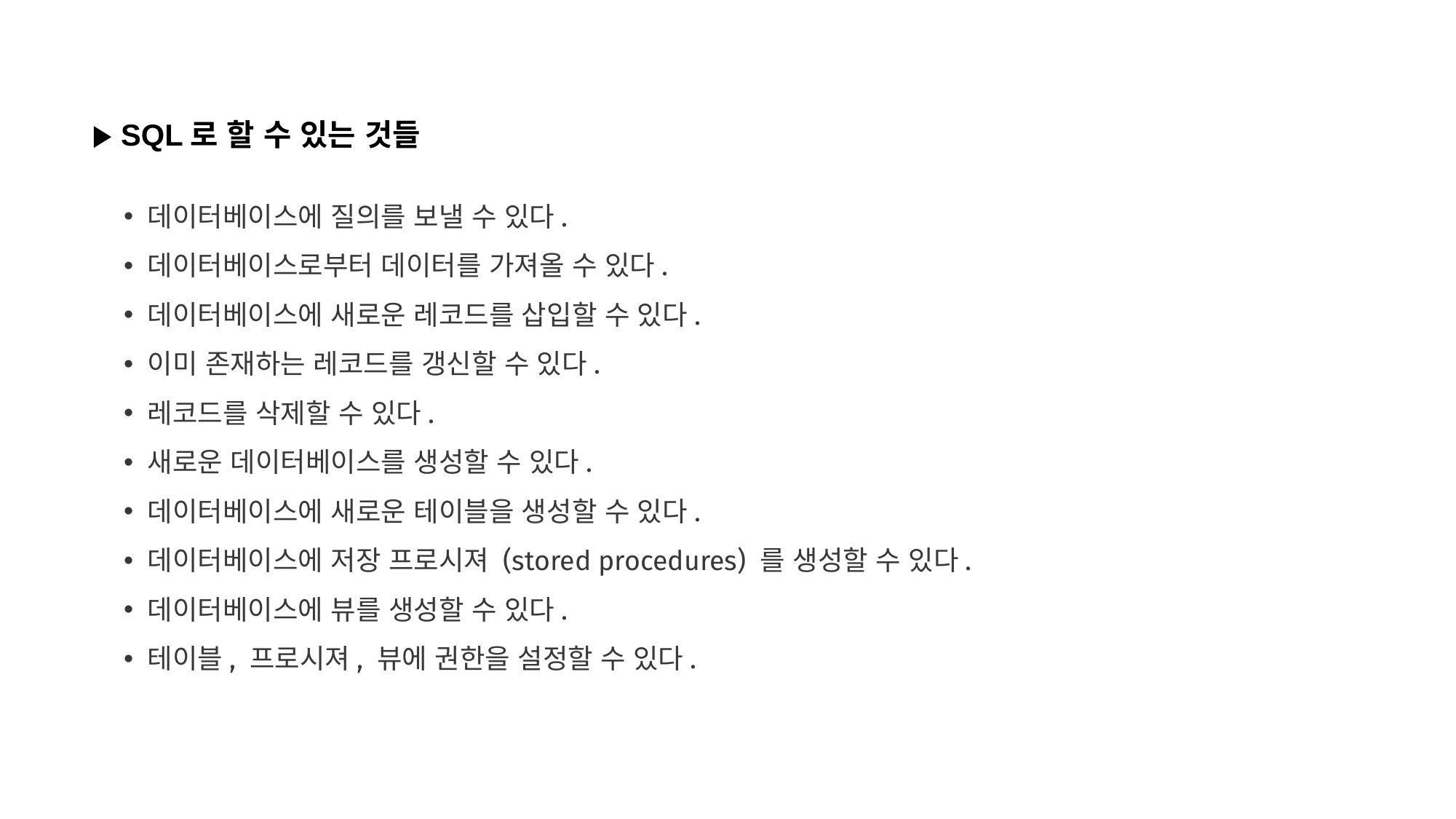

▶ SQL로 할 수 있는 것들
 데이터베이스에 질의를 보낼 수 있다.
 데이터베이스로부터 데이터를 가져올 수 있다.
 데이터베이스에 새로운 레코드를 삽입할 수 있다.
 이미 존재하는 레코드를 갱신할 수 있다.
 레코드를 삭제할 수 있다.
 새로운 데이터베이스를 생성할 수 있다.
 데이터베이스에 새로운 테이블을 생성할 수 있다.
 데이터베이스에 저장 프로시져 (stored procedures) 를 생성할 수 있다.
 데이터베이스에 뷰를 생성할 수 있다.
 테이블, 프로시져, 뷰에 권한을 설정할 수 있다.